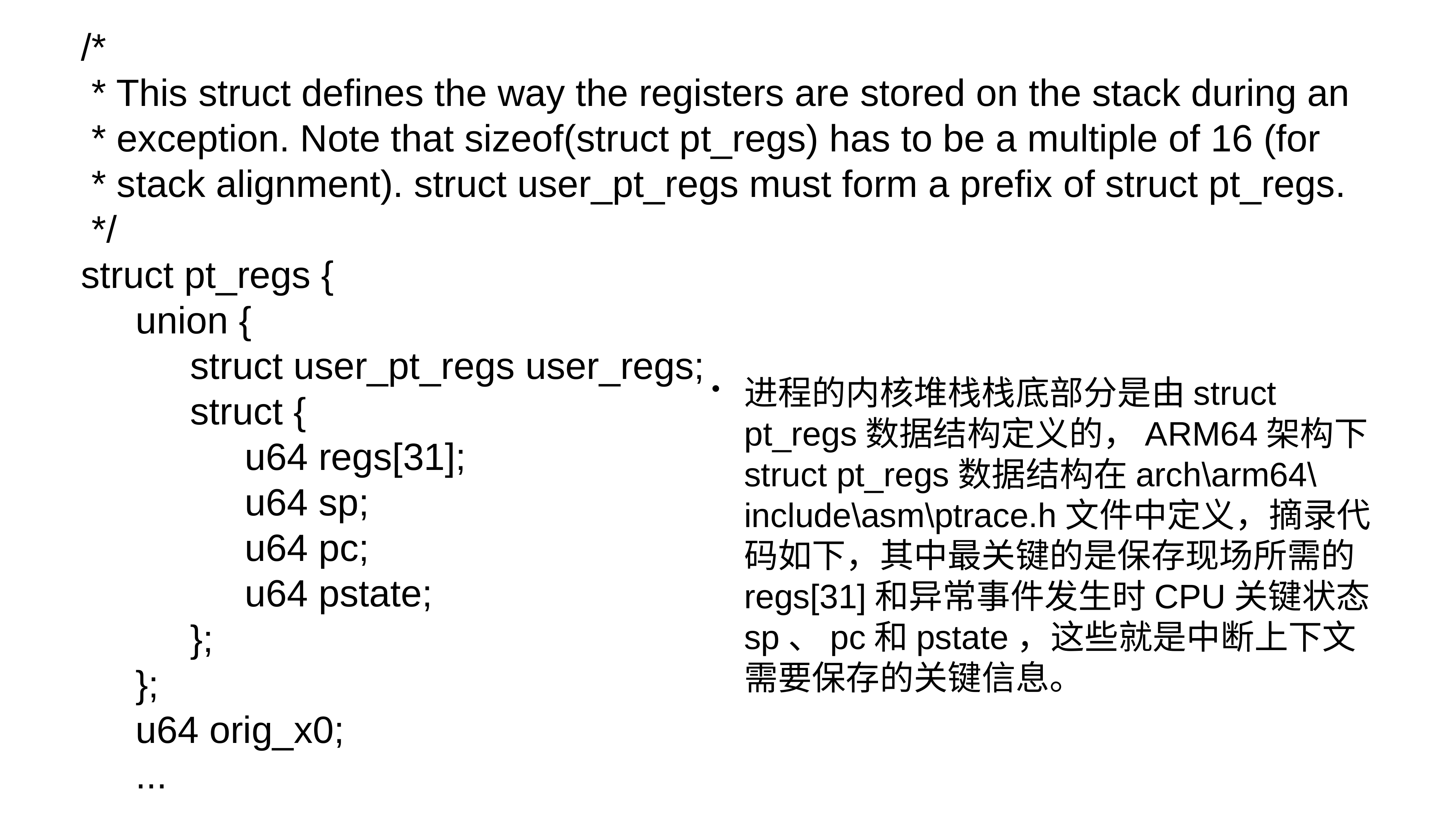

/*
 * This struct defines the way the registers are stored on the stack during an
 * exception. Note that sizeof(struct pt_regs) has to be a multiple of 16 (for
 * stack alignment). struct user_pt_regs must form a prefix of struct pt_regs.
 */
struct pt_regs {
	union {
		struct user_pt_regs user_regs;
		struct {
			u64 regs[31];
			u64 sp;
			u64 pc;
			u64 pstate;
		};
	};
	u64 orig_x0;
	...
进程的内核堆栈栈底部分是由struct pt_regs数据结构定义的，ARM64架构下struct pt_regs数据结构在arch\arm64\include\asm\ptrace.h文件中定义，摘录代码如下，其中最关键的是保存现场所需的regs[31]和异常事件发生时CPU关键状态sp、pc和pstate，这些就是中断上下文需要保存的关键信息。